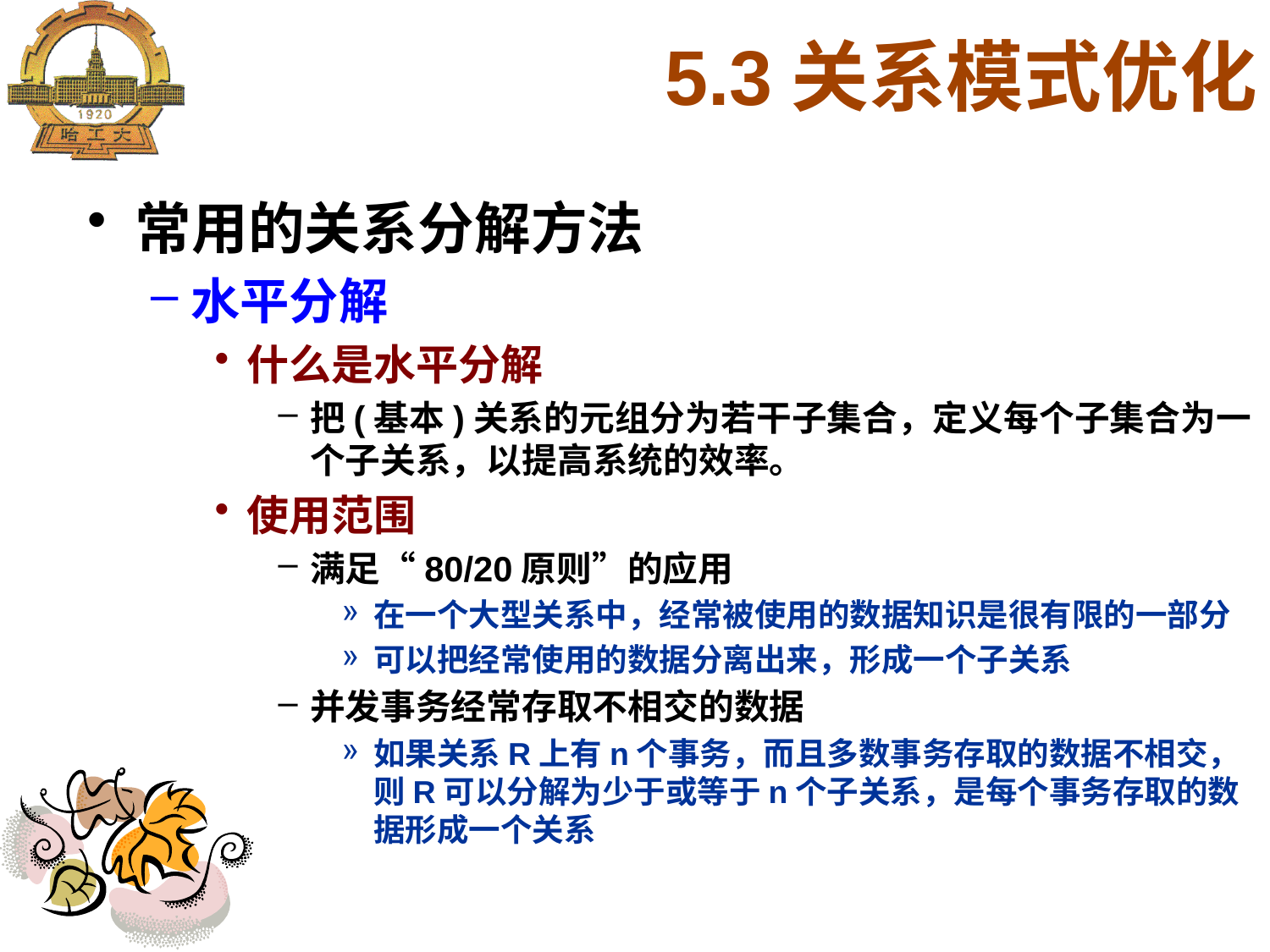

5.3关系模式优化
常用的关系分解方法
水平分解
什么是水平分解
把(基本)关系的元组分为若干子集合，定义每个子集合为一个子关系，以提高系统的效率。
使用范围
满足“80/20原则”的应用
在一个大型关系中，经常被使用的数据知识是很有限的一部分
可以把经常使用的数据分离出来，形成一个子关系
并发事务经常存取不相交的数据
如果关系R上有n个事务，而且多数事务存取的数据不相交，则R可以分解为少于或等于n个子关系，是每个事务存取的数据形成一个关系